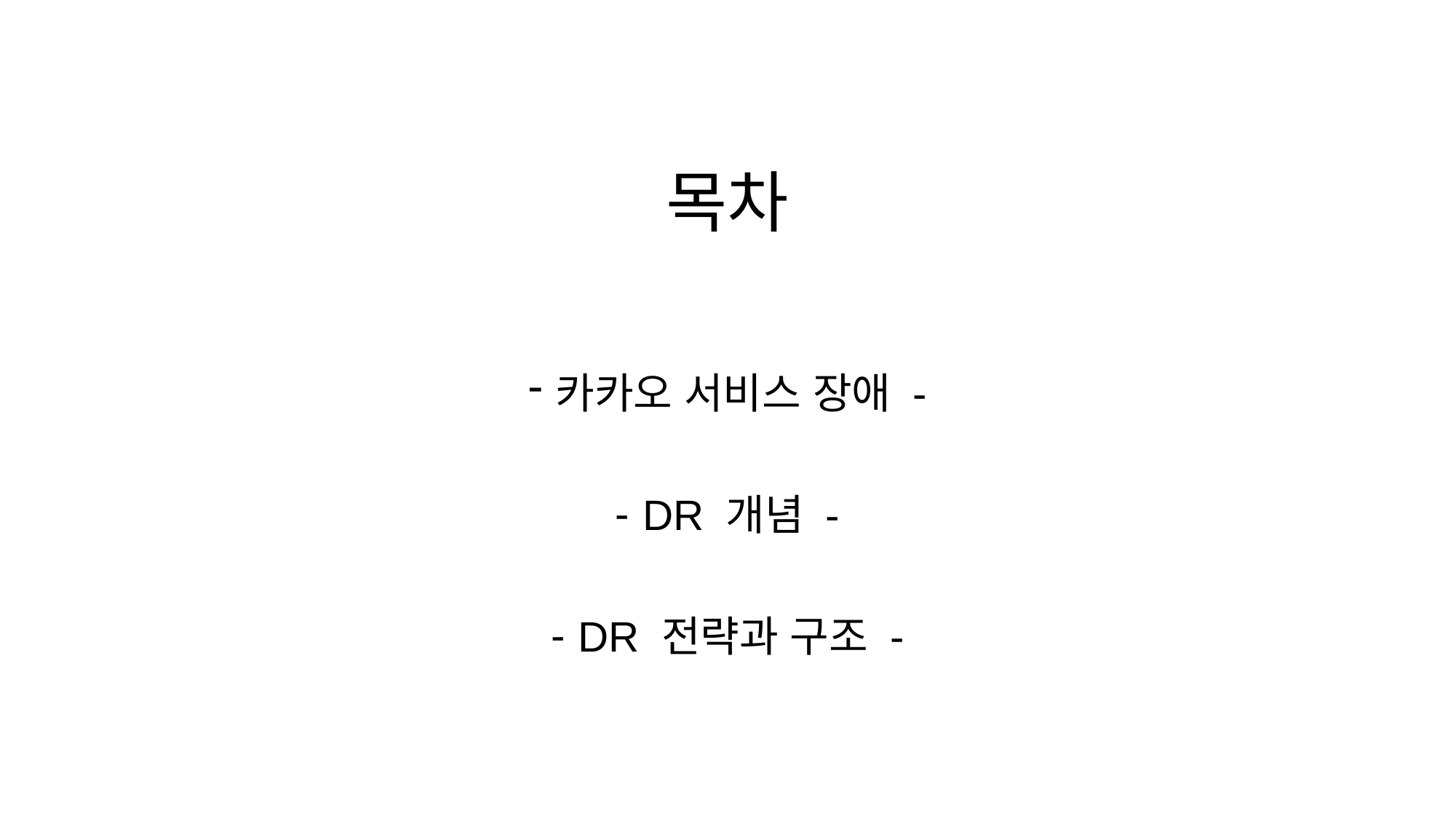

# 목차

카카오 서비스 장애 -

DR 개념 -

DR 전략과 구조 -